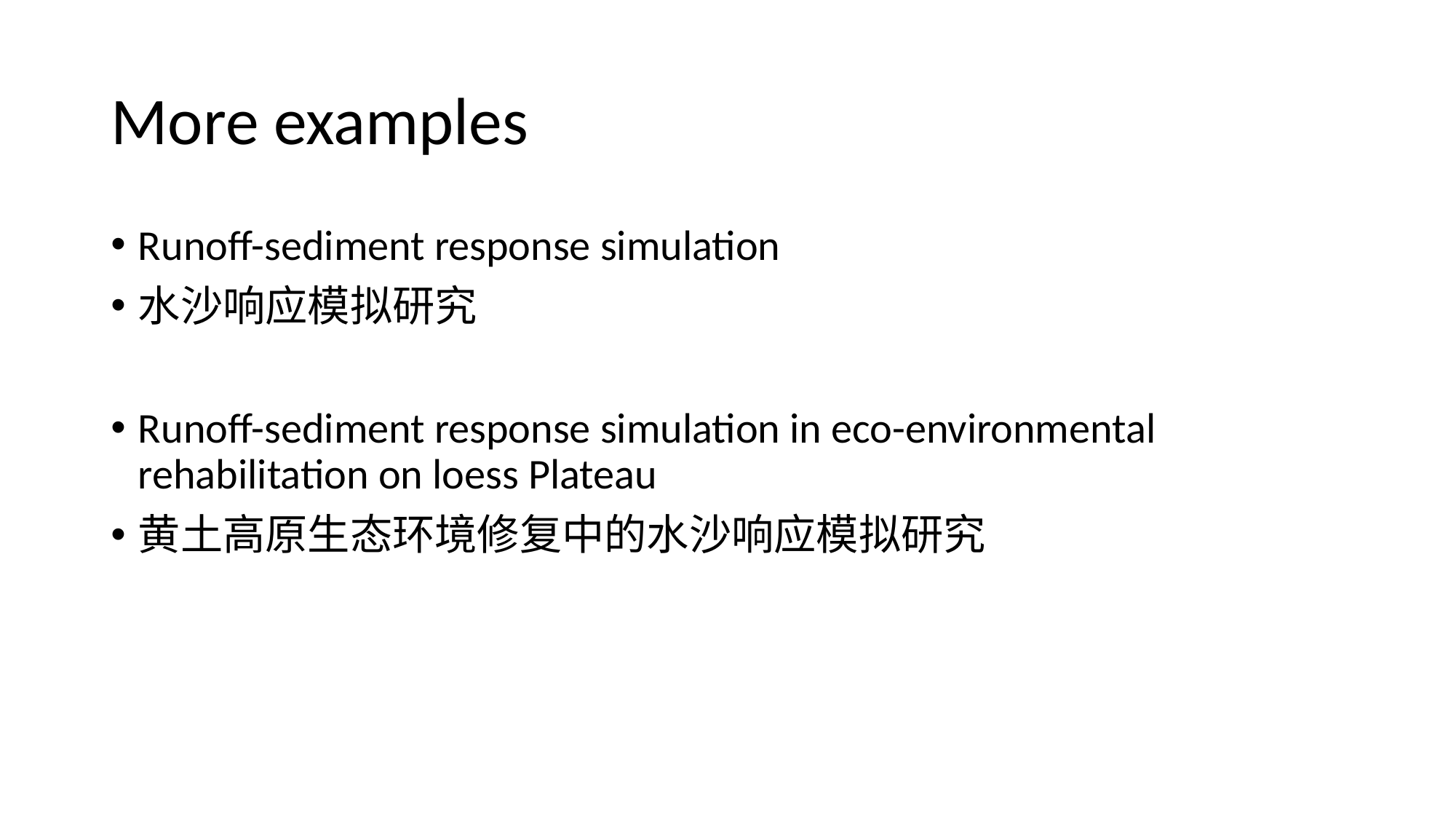

# More examples
Runoff-sediment response simulation
水沙响应模拟研究

Runoff-sediment response simulation in eco-environmental rehabilitation on loess Plateau
黄土高原生态环境修复中的水沙响应模拟研究